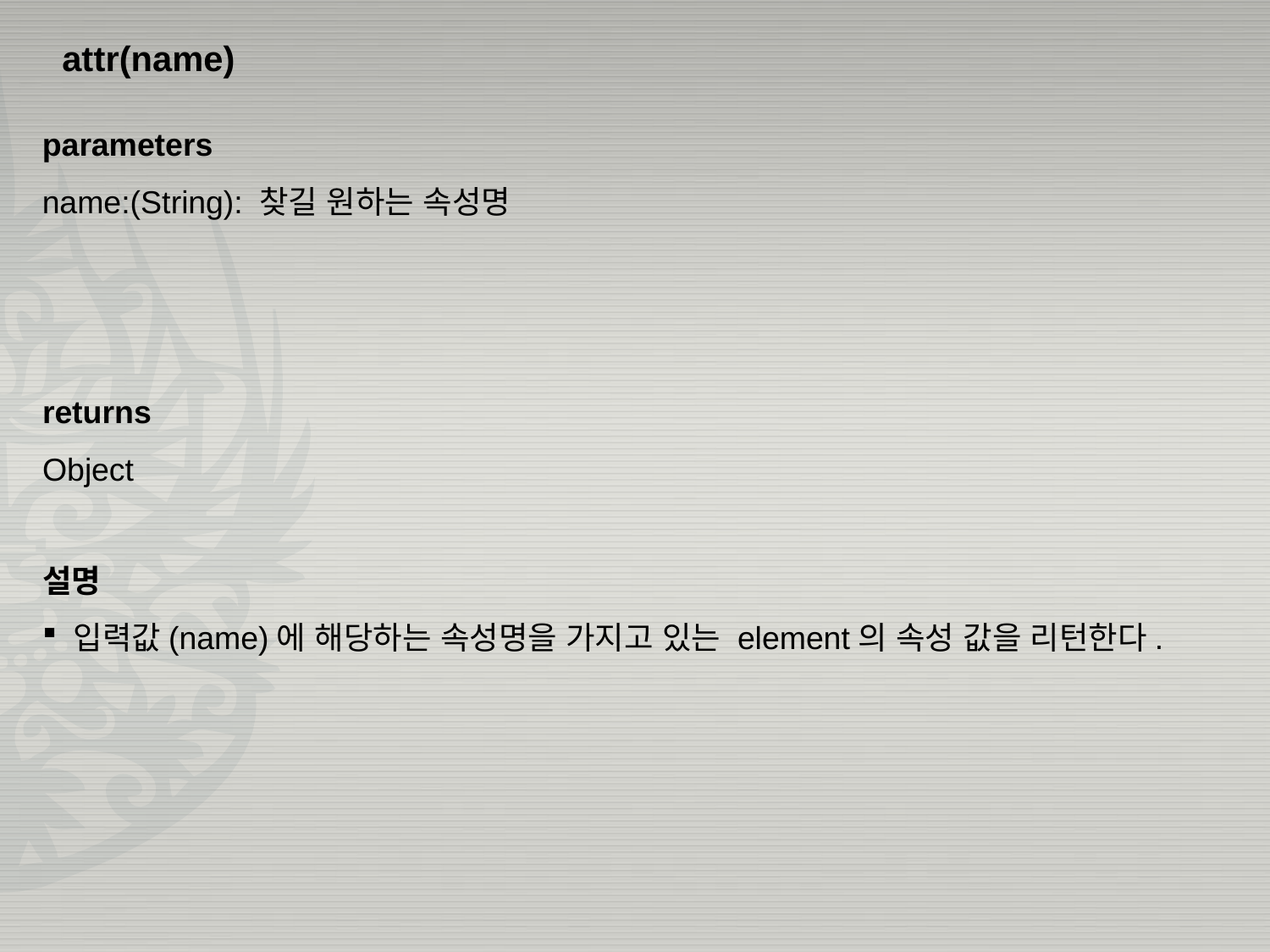

attr(name)
parameters
name:(String): 찾길 원하는 속성명
returns
Object
설명
 입력값(name)에 해당하는 속성명을 가지고 있는 element의 속성 값을 리턴한다.